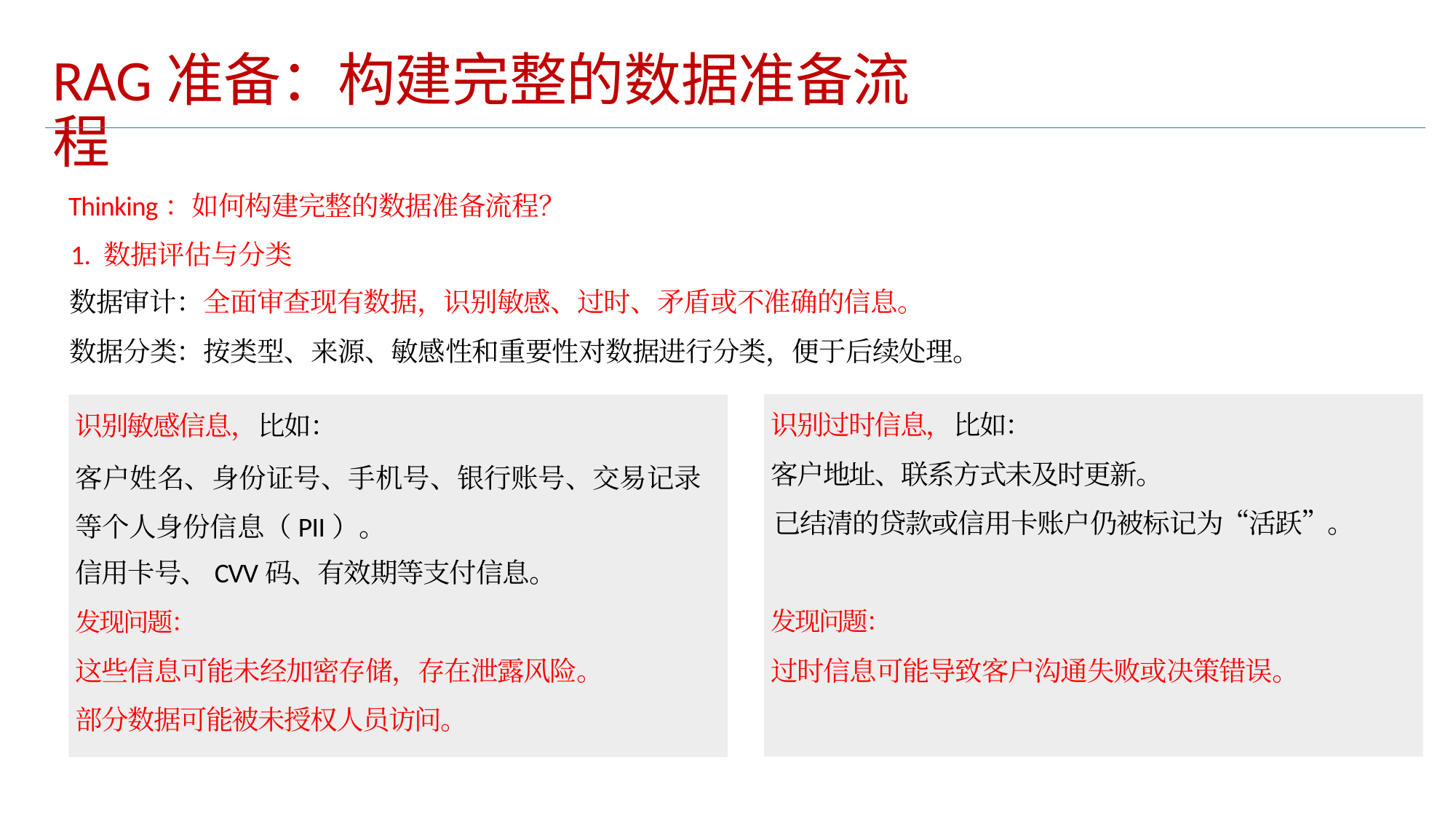

RAG准备：构建完整的数据准备流程

Thinking：如何构建完整的数据准备流程？
1. 数据评估与分类
数据审计：全面审查现有数据，识别敏感、过时、矛盾或不准确的信息。

数据分类：按类型、来源、敏感性和重要性对数据进行分类，便于后续处理。

识别过时信息，比如：
客户地址、联系方式未及时更新。
已结清的贷款或信用卡账户仍被标记为“活跃”。

发现问题：

过时信息可能导致客户沟通失败或决策错误。

识别敏感信息，比如：
客户姓名、身份证号、手机号、银行账号、交易记录   等个人身份信息（PII）。
信用卡号、CVV码、有效期等支付信息。
发现问题：
这些信息可能未经加密存储，存在泄露风险。

部分数据可能被未授权人员访问。